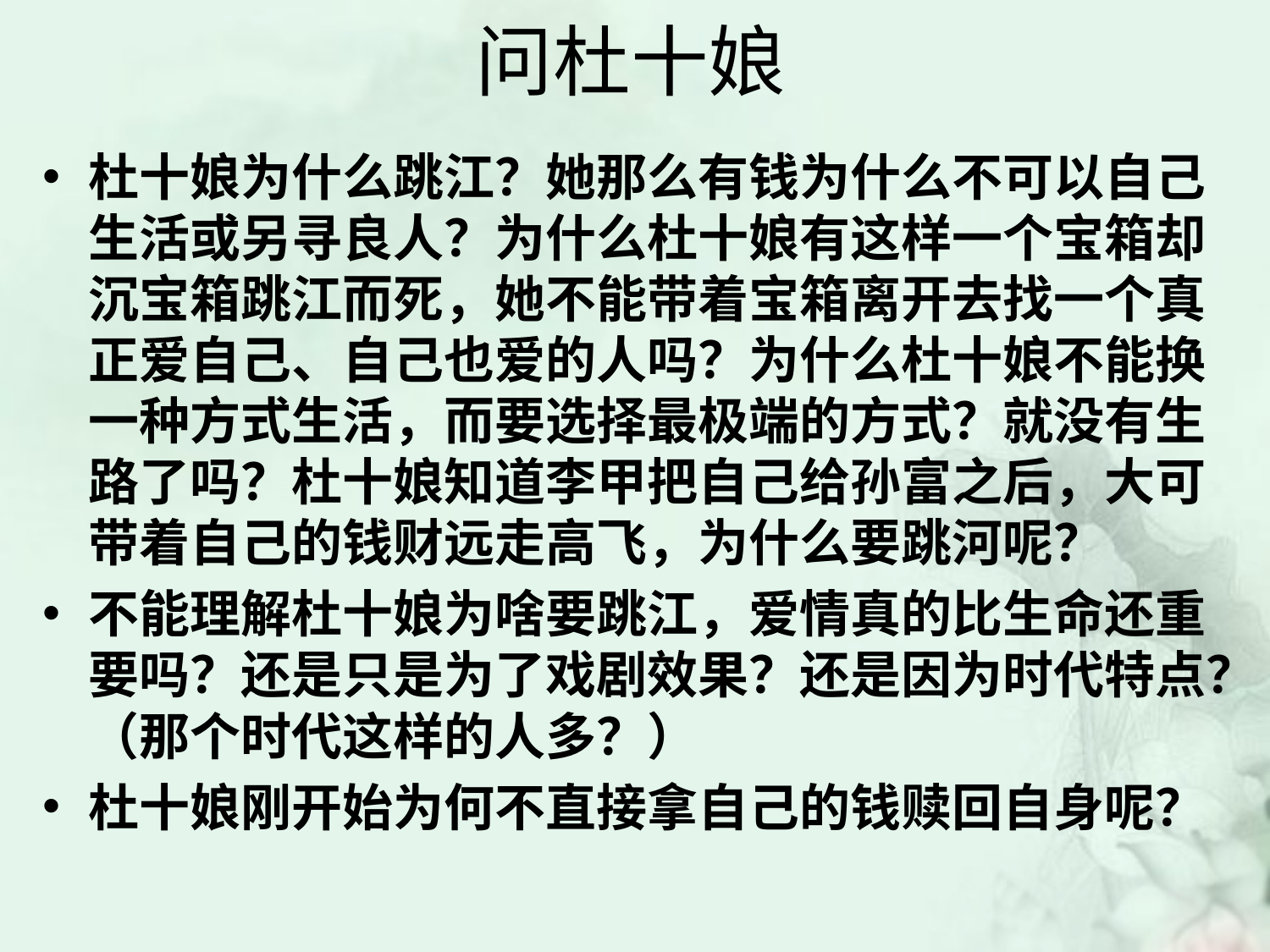

# 问杜十娘
杜十娘为什么跳江？她那么有钱为什么不可以自己生活或另寻良人？为什么杜十娘有这样一个宝箱却沉宝箱跳江而死，她不能带着宝箱离开去找一个真正爱自己、自己也爱的人吗？为什么杜十娘不能换一种方式生活，而要选择最极端的方式？就没有生路了吗？杜十娘知道李甲把自己给孙富之后，大可带着自己的钱财远走高飞，为什么要跳河呢？
不能理解杜十娘为啥要跳江，爱情真的比生命还重要吗？还是只是为了戏剧效果？还是因为时代特点？（那个时代这样的人多？）
杜十娘刚开始为何不直接拿自己的钱赎回自身呢？